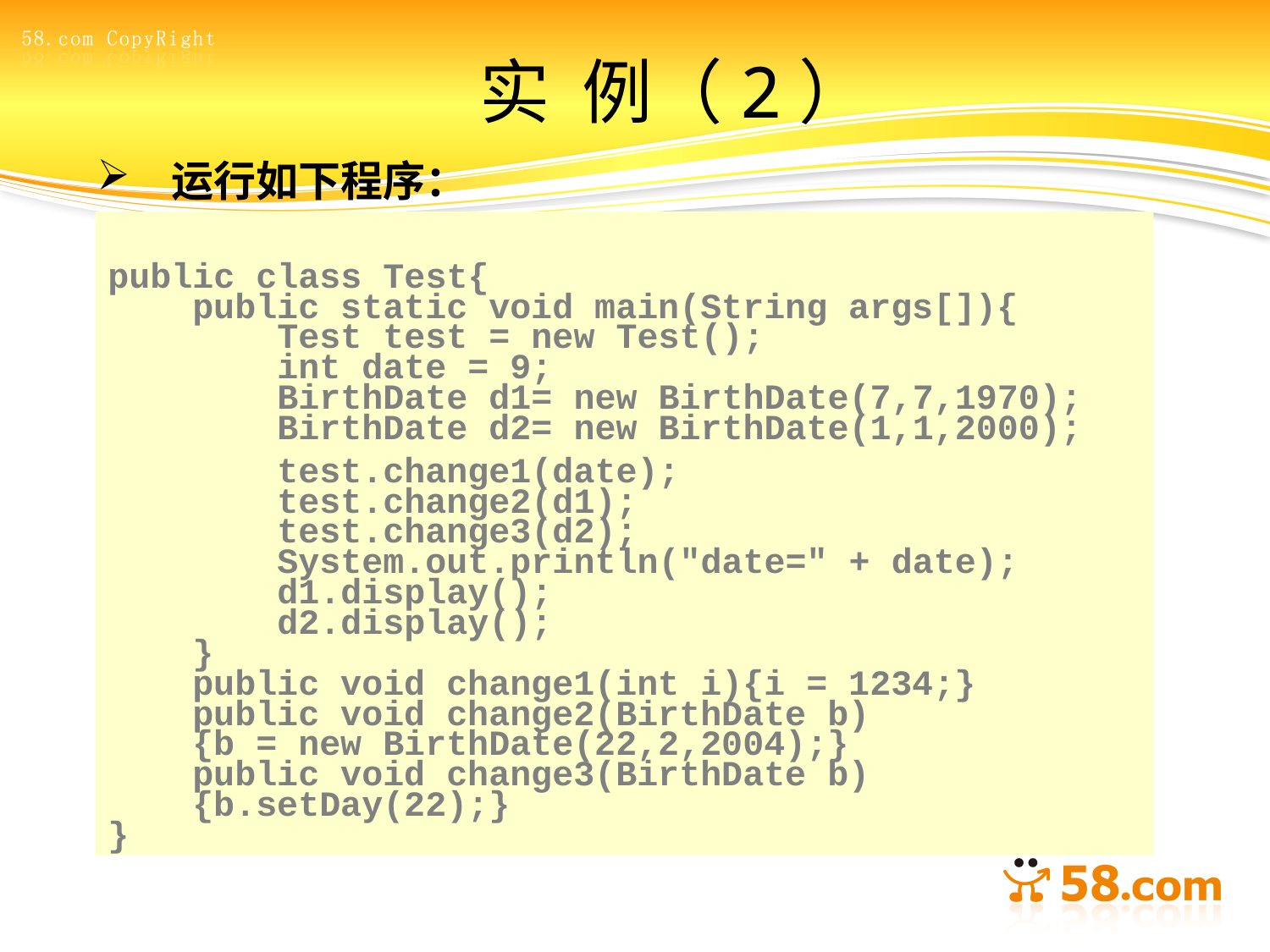

# 实  例（2）
运行如下程序：

public class Test{
    public static void main(String args[]){
        Test test = new Test();
        int date = 9;
        BirthDate d1= new BirthDate(7,7,1970);
        BirthDate d2= new BirthDate(1,1,2000);
        test.change1(date);
        test.change2(d1);
        test.change3(d2);
        System.out.println("date=" + date);
        d1.display();
        d2.display();
    }
    public void change1(int i){i = 1234;}
    public void change2(BirthDate b)
    {b = new BirthDate(22,2,2004);}
    public void change3(BirthDate b)
    {b.setDay(22);}
}